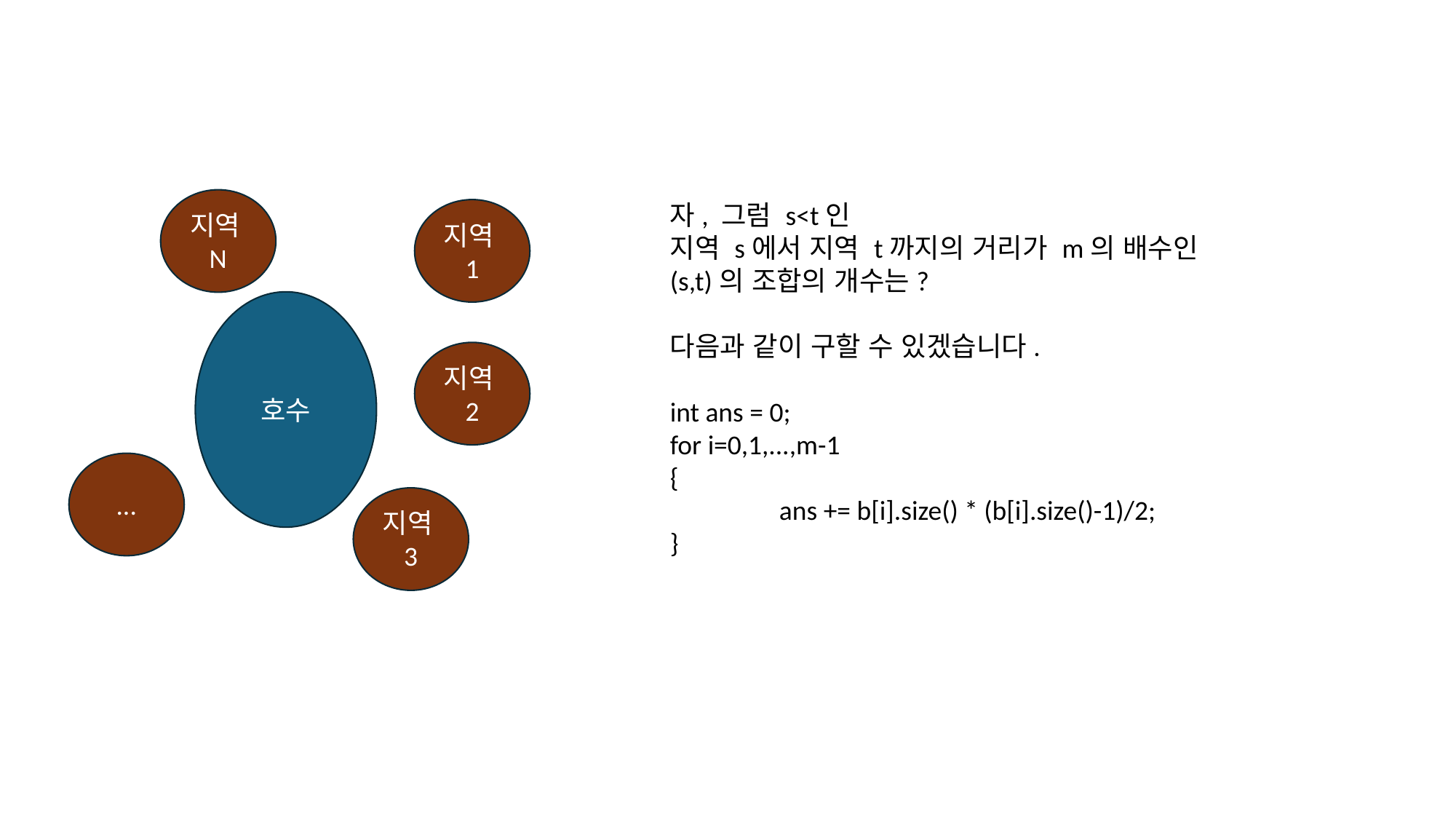

지역N
자, 그럼 s<t인
지역 s에서 지역 t까지의 거리가 m의 배수인
(s,t)의 조합의 개수는?

다음과 같이 구할 수 있겠습니다.

int ans = 0;
for i=0,1,...,m-1
{
	ans += b[i].size() * (b[i].size()-1)/2;
}
지역1
호수
지역2
...
지역3